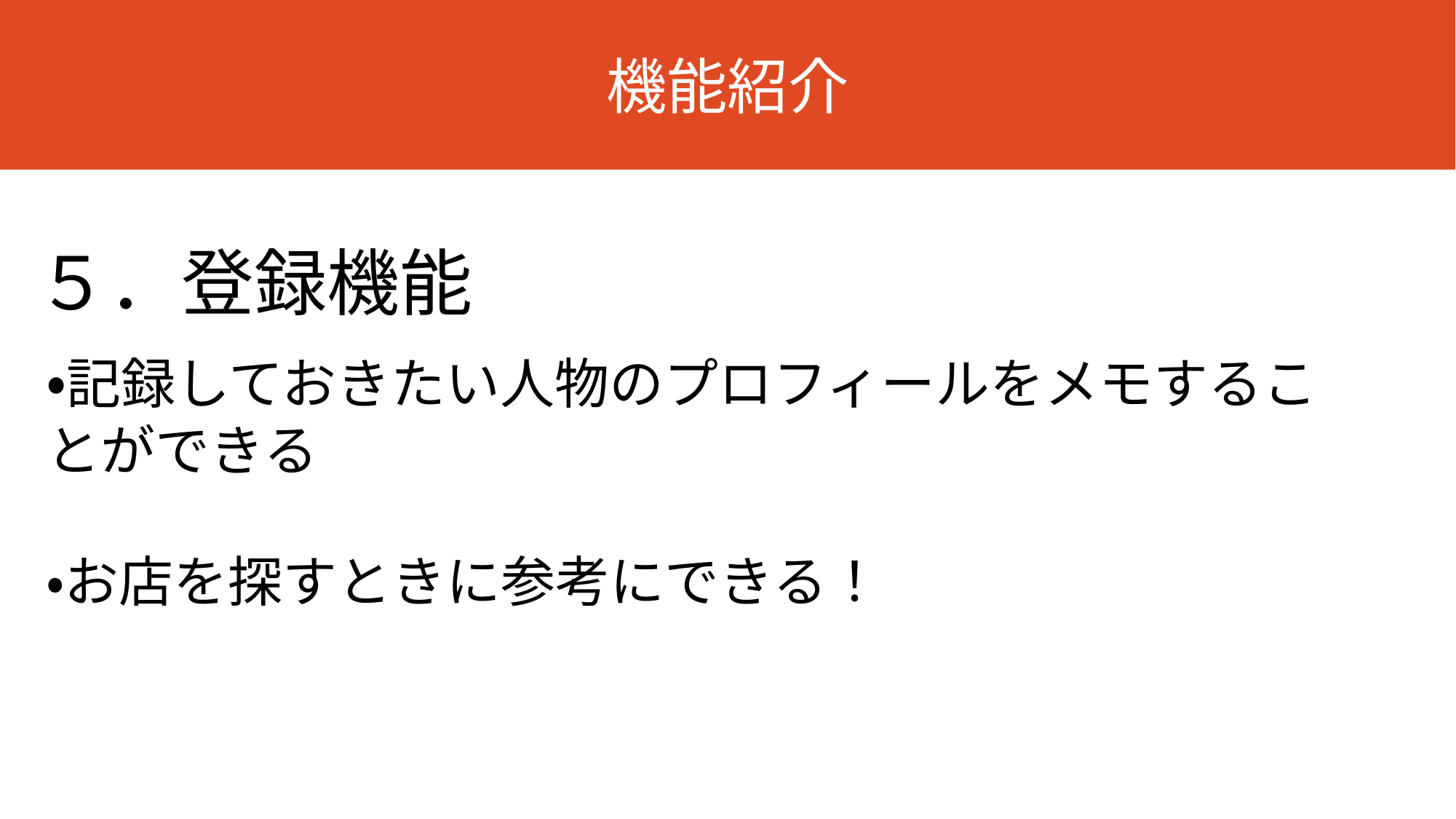

機能紹介
５．登録機能

・記録しておきたい人物のプロフィールをメモすることができる

・お店を探すときに参考にできる！